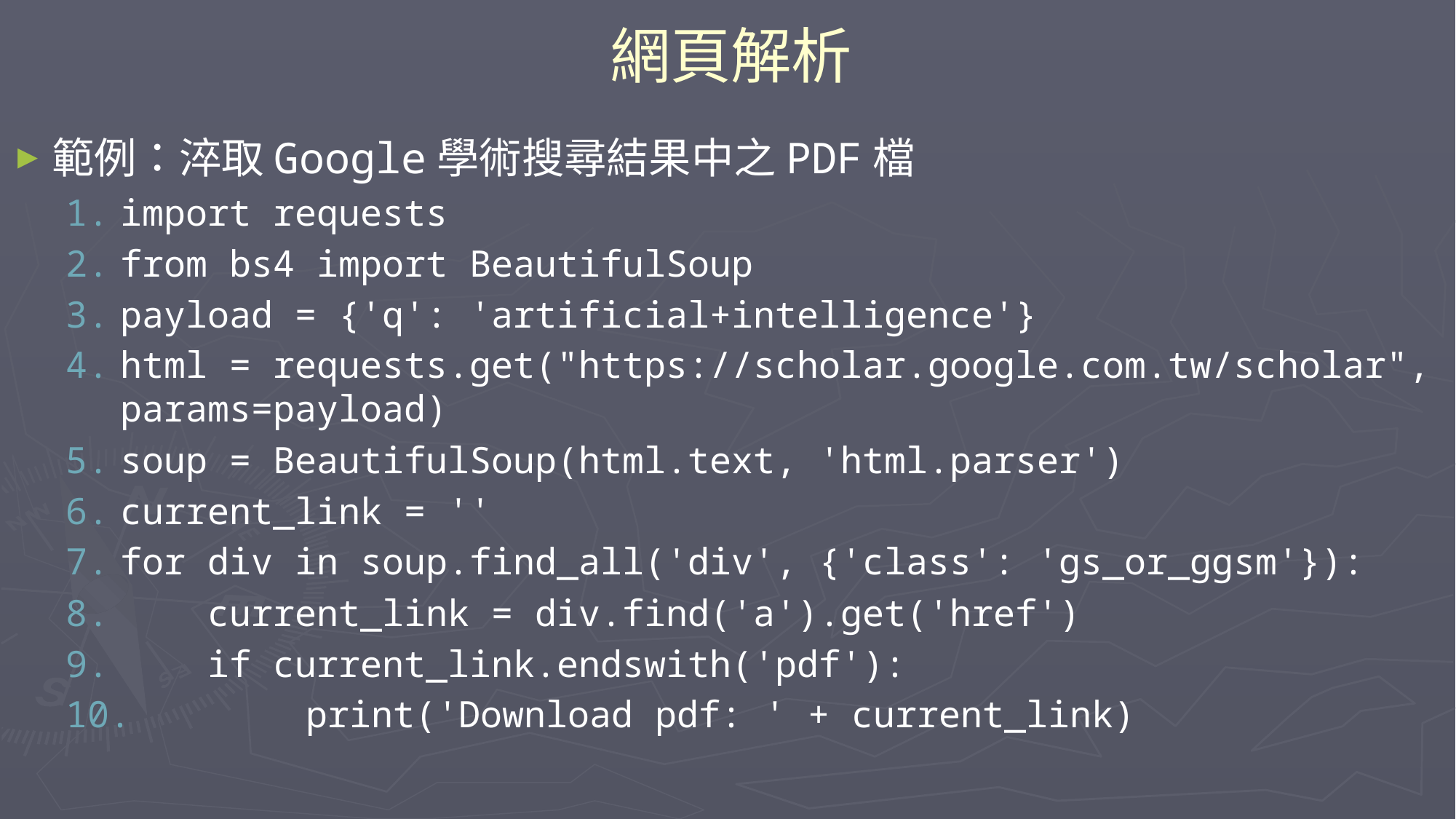

# 網頁解析
範例：淬取Google學術搜尋結果中之PDF檔
import requests
from bs4 import BeautifulSoup
payload = {'q': 'artificial+intelligence'}
html = requests.get("https://scholar.google.com.tw/scholar", params=payload)
soup = BeautifulSoup(html.text, 'html.parser')
current_link = ''
for div in soup.find_all('div', {'class': 'gs_or_ggsm'}):
    current_link = div.find('a').get('href')
    if current_link.endswith('pdf'):
        print('Download pdf: ' + current_link)